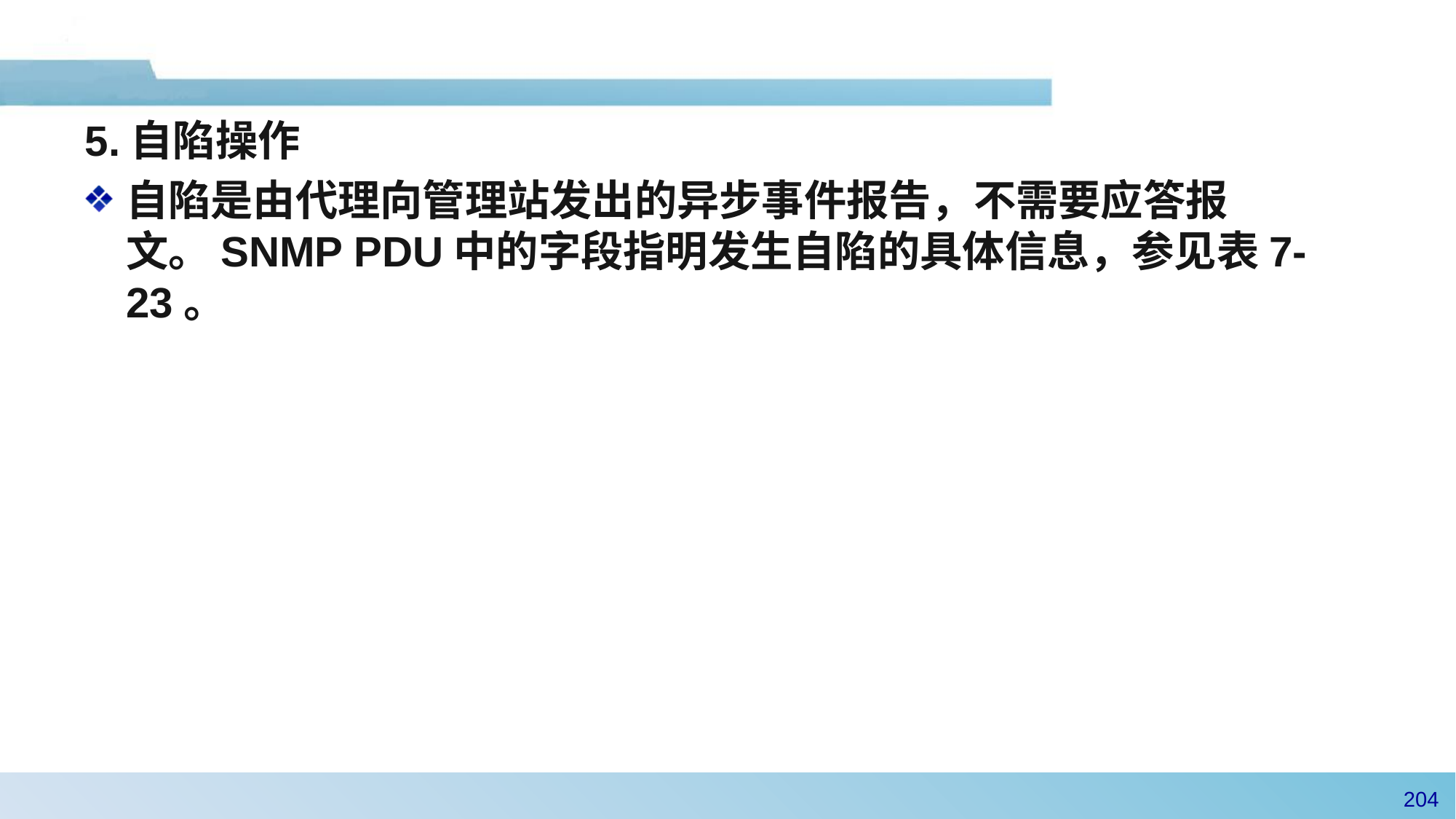

5.自陷操作
自陷是由代理向管理站发出的异步事件报告，不需要应答报文。SNMP PDU中的字段指明发生自陷的具体信息，参见表7-23。
204